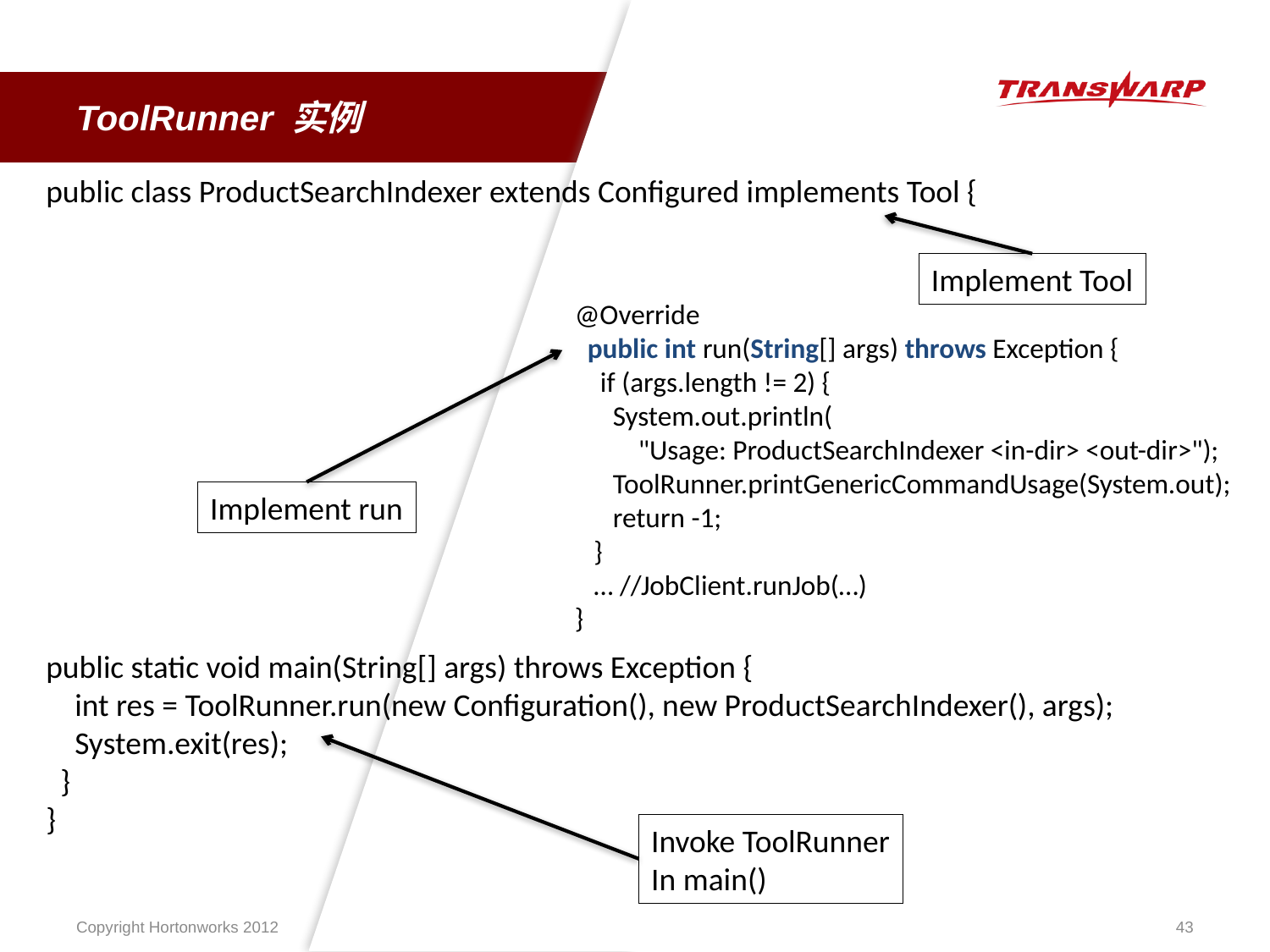

# ToolRunner 实例
public class ProductSearchIndexer extends Configured implements Tool {
Implement Tool
@Override
  public int run(String[] args) throws Exception {
    if (args.length != 2) {
      System.out.println(
          "Usage: ProductSearchIndexer <in-dir> <out-dir>");
      ToolRunner.printGenericCommandUsage(System.out);
      return -1;
   }
   … //JobClient.runJob(…)
}

Implement run
public static void main(String[] args) throws Exception {
    int res = ToolRunner.run(new Configuration(), new ProductSearchIndexer(), args);
    System.exit(res);
  }
}
Invoke ToolRunner
In main()
Copyright Hortonworks 2012
43